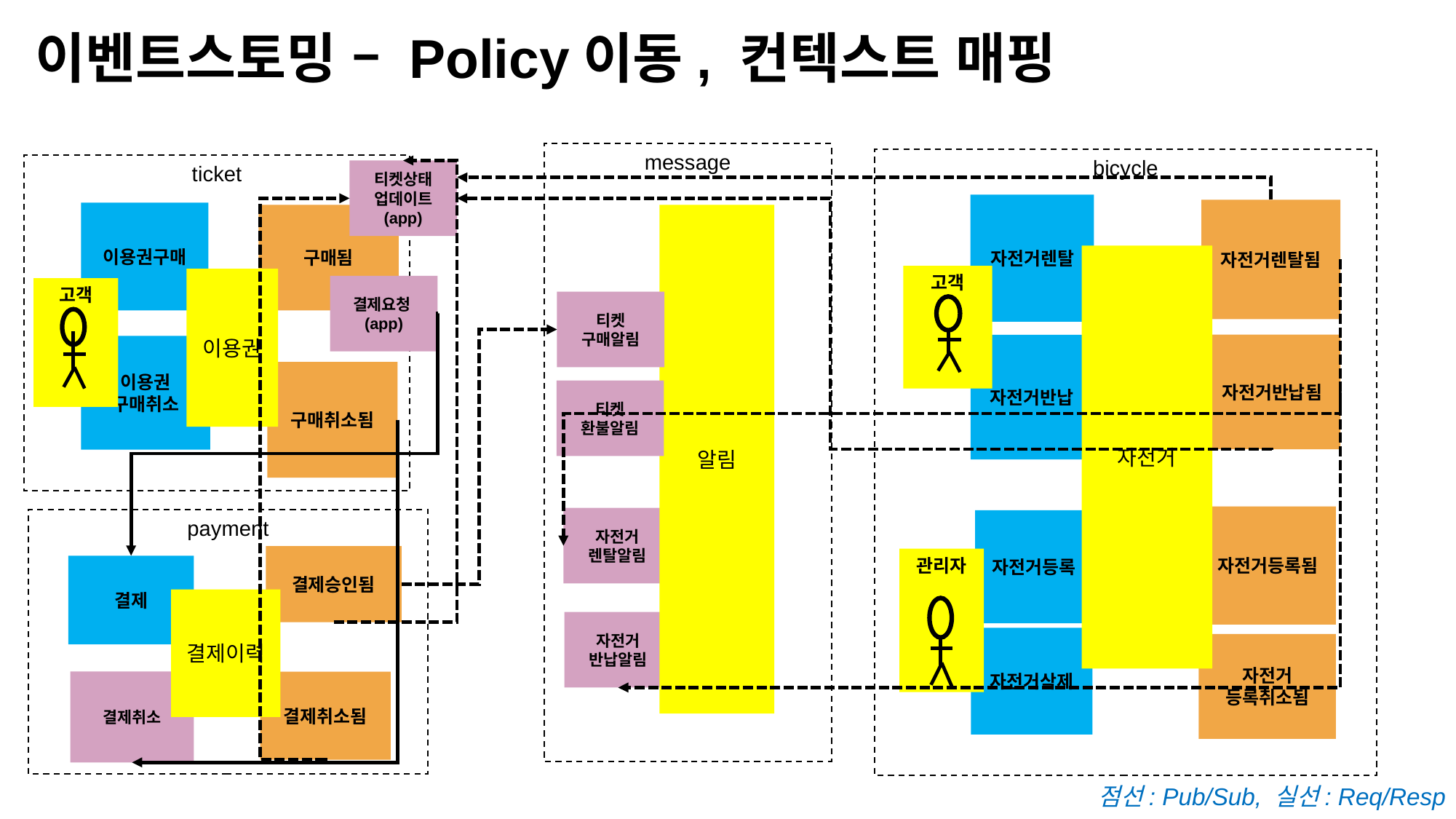

# 이벤트스토밍 – Policy이동, 컨텍스트 매핑
message
bicycle
ticket
티켓상태
업데이트 (app)
자전거렌탈
자전거렌탈됨
이용권구매
구매됨
알림
자전거
고객

이용권
결제요청(app)
고객

티켓
구매알림
자전거반납됨
자전거반납
이용권
구매취소
구매취소됨
티켓
환불알림
자전거등록됨
자전거
렌탈알림
payment
자전거등록
결제승인됨
관리자

결제
결제이력
자전거
반납알림
자전거삭제
자전거
등록취소됨
결제취소
결제취소됨
점선: Pub/Sub, 실선: Req/Resp